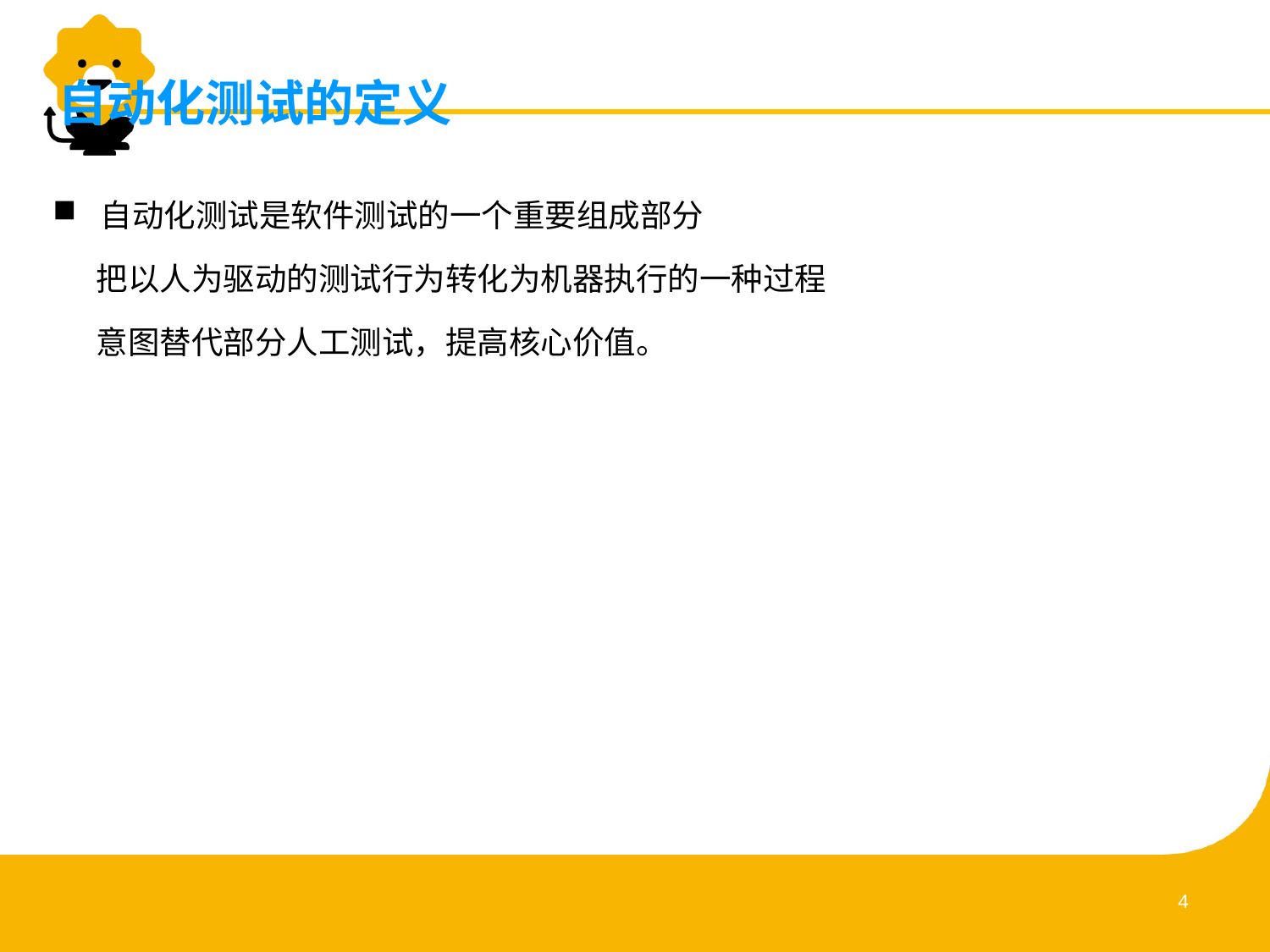

自动化测试的定义
自动化测试是软件测试的一个重要组成部分
     把以人为驱动的测试行为转化为机器执行的一种过程
     意图替代部分人工测试，提高核心价值。